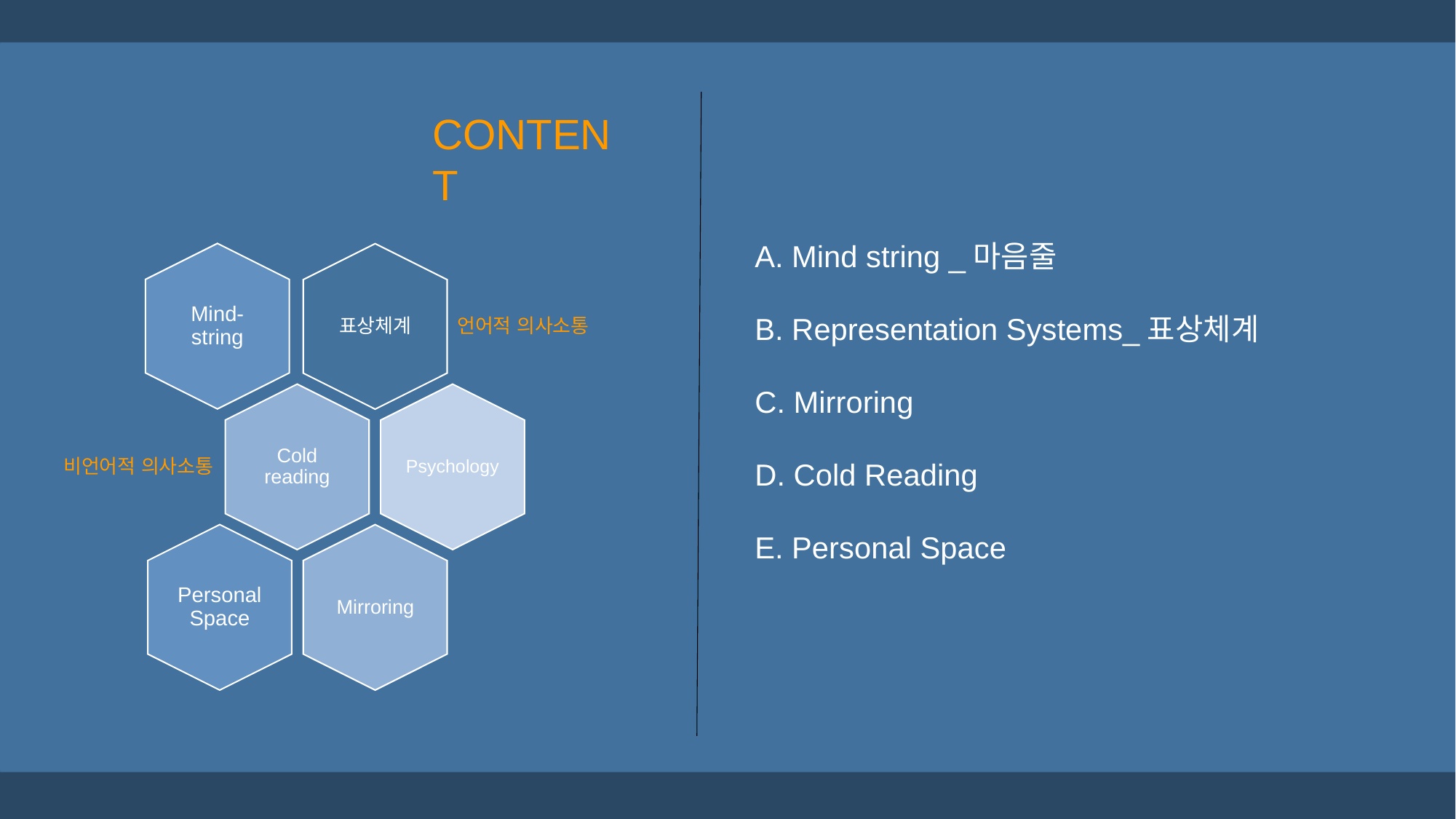

CONTENT
A. Mind string _마음줄

B. Representation Systems_표상체계

C. Mirroring

D. Cold Reading

E. Personal Space
표상체계
언어적 의사소통
Mind-string
Cold reading
비언어적 의사소통
Psychology
Mirroring

Personal Space